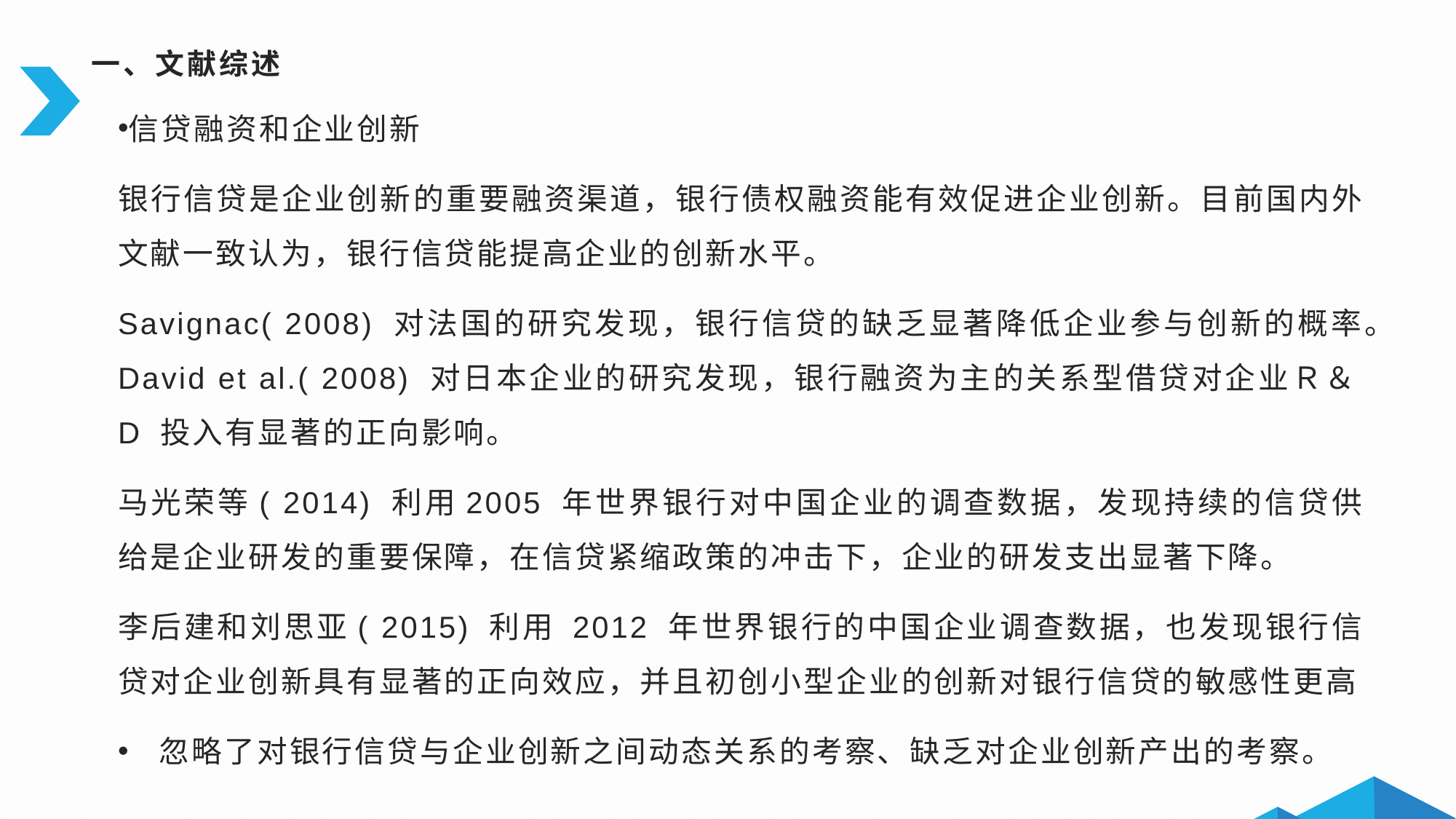

# 一、文献综述

信贷融资和企业创新
银行信贷是企业创新的重要融资渠道，银行债权融资能有效促进企业创新。目前国内外文献一致认为，银行信贷能提高企业的创新水平。
Savignac( 2008) 对法国的研究发现，银行信贷的缺乏显著降低企业参与创新的概率。David et al.( 2008) 对日本企业的研究发现，银行融资为主的关系型借贷对企业Ｒ＆D 投入有显著的正向影响。
马光荣等( 2014) 利用2005 年世界银行对中国企业的调查数据，发现持续的信贷供给是企业研发的重要保障，在信贷紧缩政策的冲击下，企业的研发支出显著下降。
李后建和刘思亚( 2015) 利用 2012 年世界银行的中国企业调查数据，也发现银行信贷对企业创新具有显著的正向效应，并且初创小型企业的创新对银行信贷的敏感性更高
忽略了对银行信贷与企业创新之间动态关系的考察、缺乏对企业创新产出的考察。

8